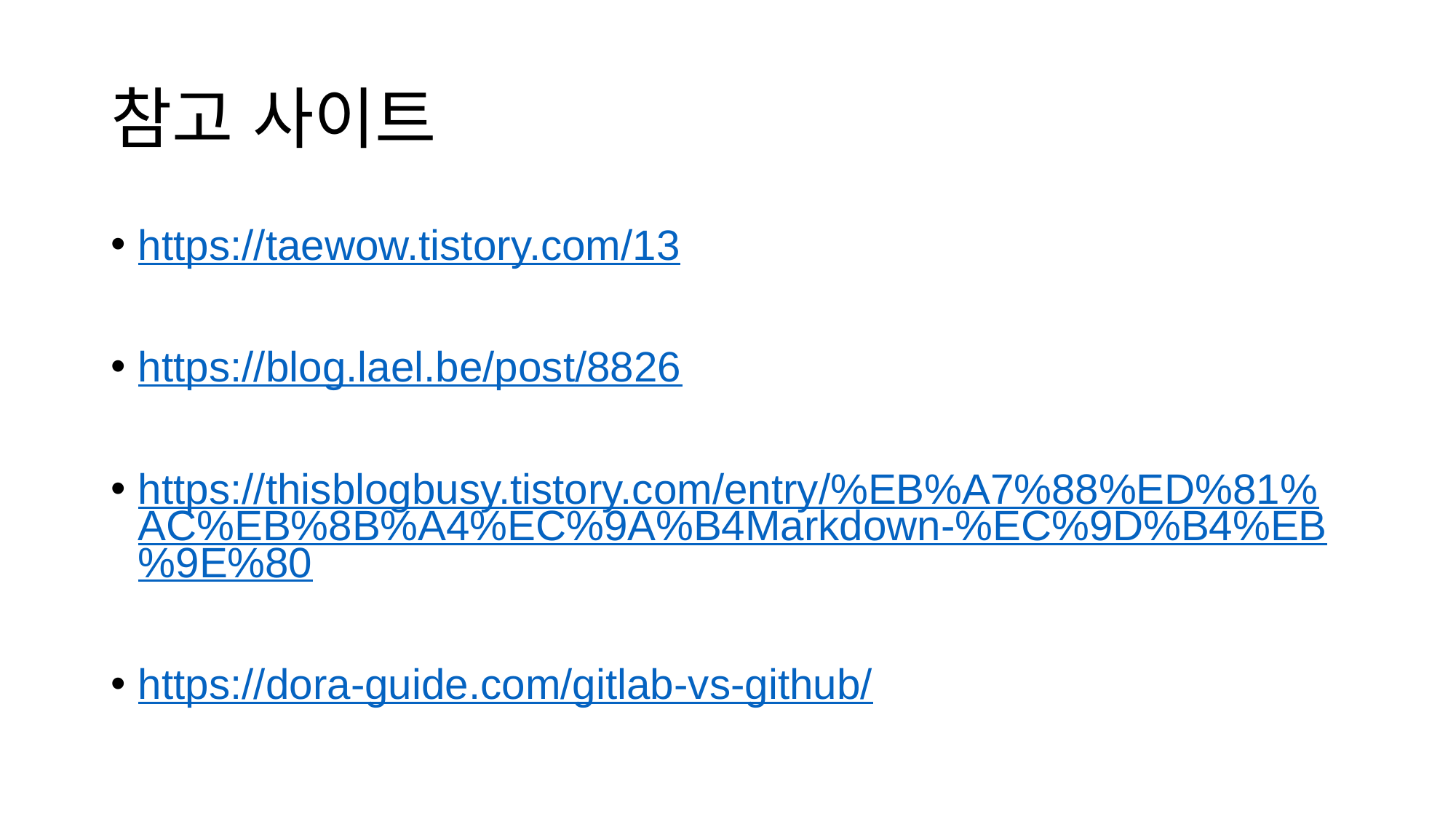

# 참고 사이트
https://taewow.tistory.com/13

https://blog.lael.be/post/8826

https://thisblogbusy.tistory.com/entry/%EB%A7%88%ED%81%AC%EB%8B%A4%EC%9A%B4Markdown-%EC%9D%B4%EB%9E%80

https://dora-guide.com/gitlab-vs-github/